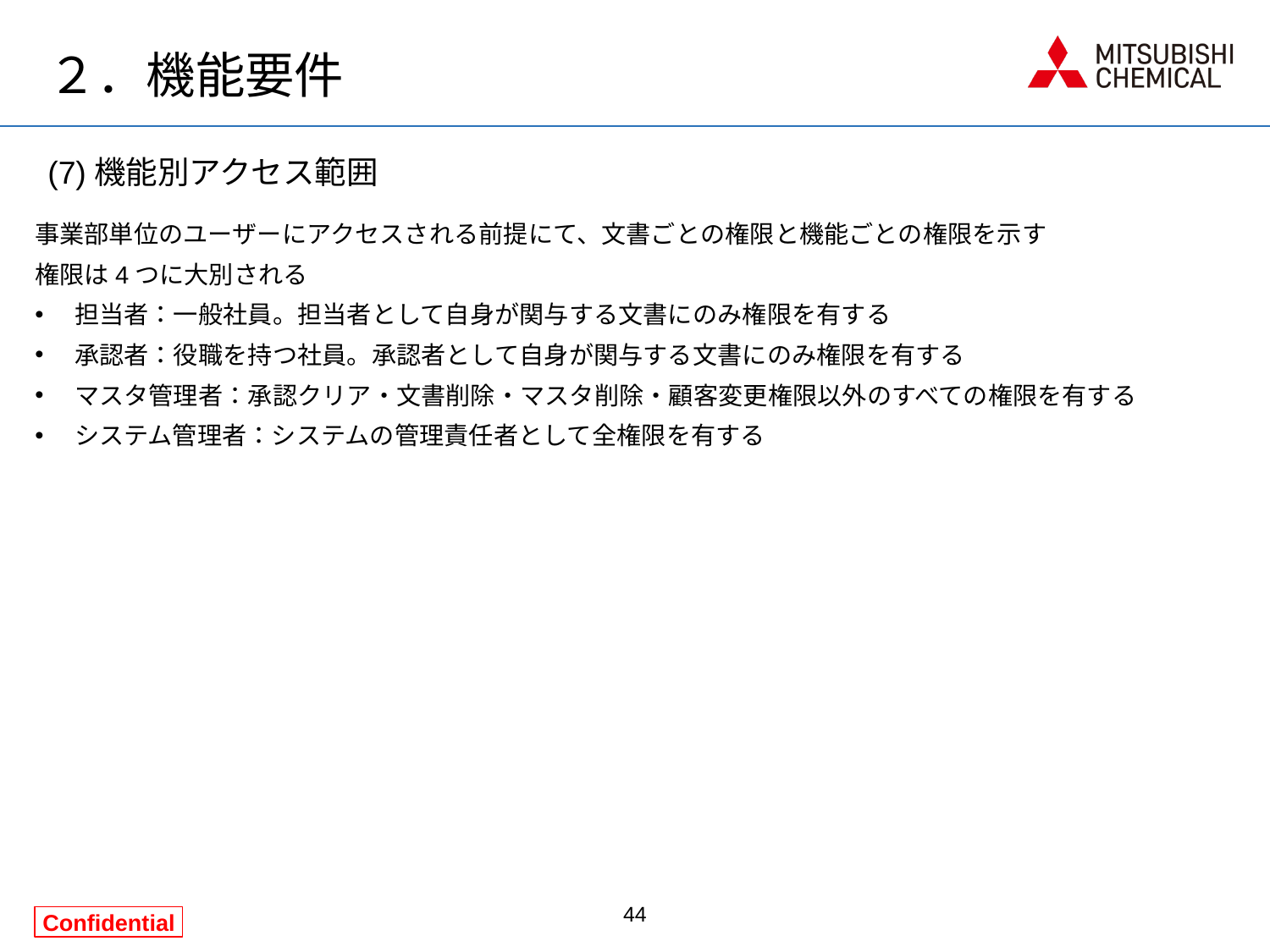

# ２．機能要件
(7)機能別アクセス範囲
事業部単位のユーザーにアクセスされる前提にて、文書ごとの権限と機能ごとの権限を示す
権限は4つに大別される
担当者：一般社員。担当者として自身が関与する文書にのみ権限を有する
承認者：役職を持つ社員。承認者として自身が関与する文書にのみ権限を有する
マスタ管理者：承認クリア・文書削除・マスタ削除・顧客変更権限以外のすべての権限を有する
システム管理者：システムの管理責任者として全権限を有する

44